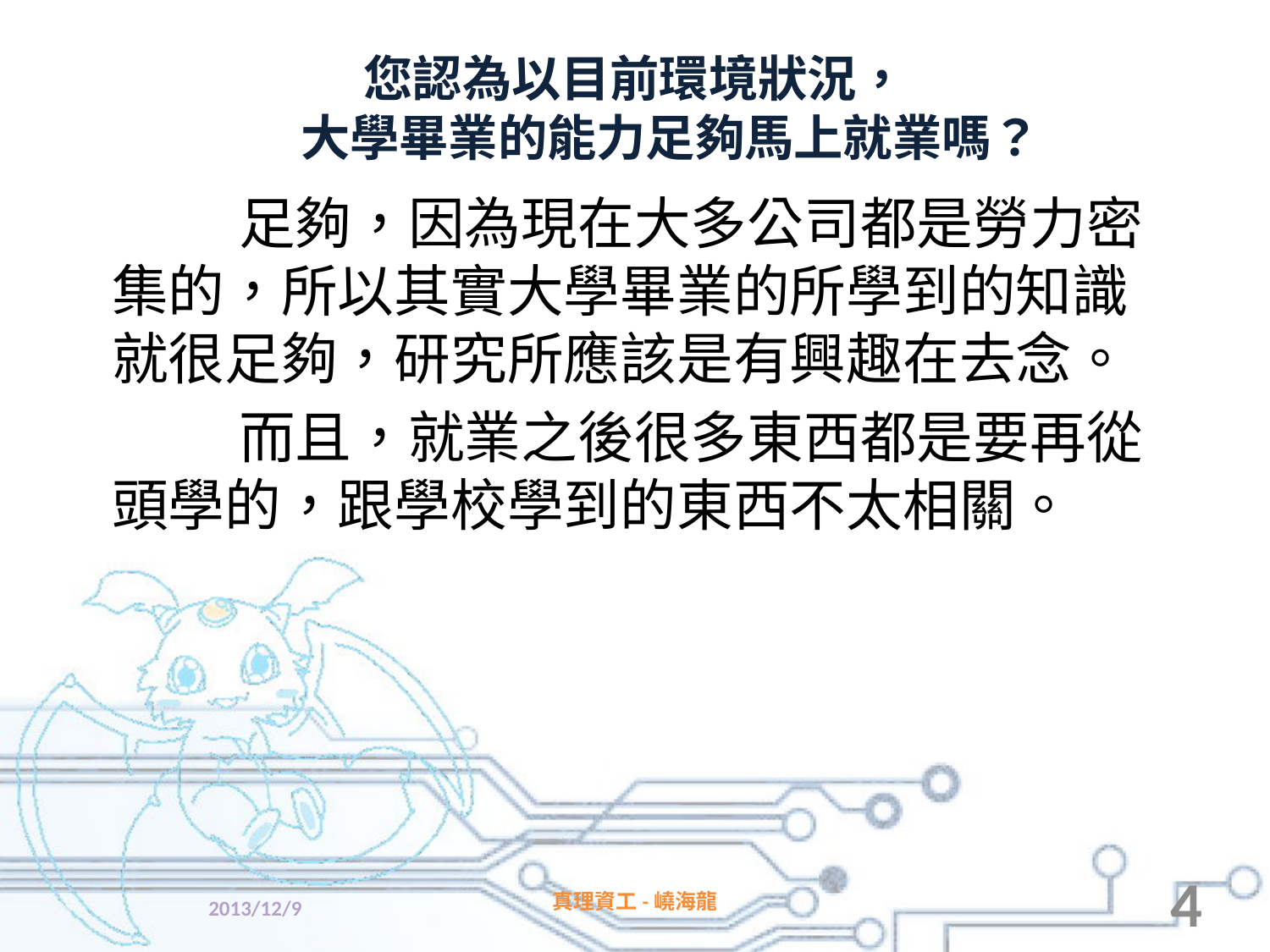

# 您認為以目前環境狀況， 大學畢業的能力足夠馬上就業嗎？
	足夠，因為現在大多公司都是勞力密集的，所以其實大學畢業的所學到的知識就很足夠，研究所應該是有興趣在去念。
	而且，就業之後很多東西都是要再從頭學的，跟學校學到的東西不太相關。
真理資工-嶢海龍
4
2013/12/9